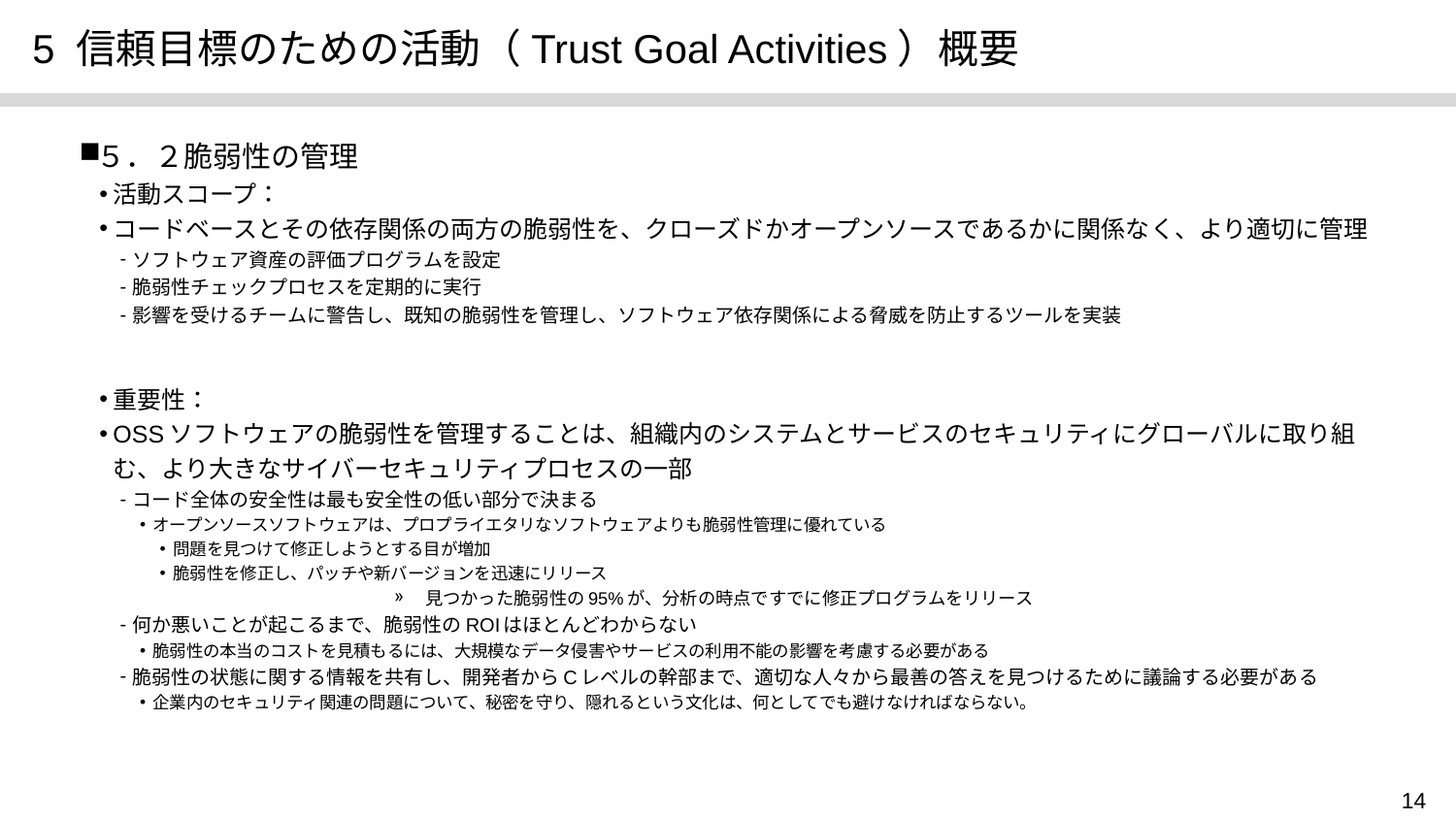

# 5 信頼目標のための活動（Trust Goal Activities）概要
５．２脆弱性の管理
活動スコープ：
コードベースとその依存関係の両方の脆弱性を、クローズドかオープンソースであるかに関係なく、より適切に管理
ソフトウェア資産の評価プログラムを設定
脆弱性チェックプロセスを定期的に実行
影響を受けるチームに警告し、既知の脆弱性を管理し、ソフトウェア依存関係による脅威を防止するツールを実装

重要性：
OSSソフトウェアの脆弱性を管理することは、組織内のシステムとサービスのセキュリティにグローバルに取り組む、より大きなサイバーセキュリティプロセスの一部
コード全体の安全性は最も安全性の低い部分で決まる
オープンソースソフトウェアは、プロプライエタリなソフトウェアよりも脆弱性管理に優れている
問題を見つけて修正しようとする目が増加
脆弱性を修正し、パッチや新バージョンを迅速にリリース
見つかった脆弱性の95%が、分析の時点ですでに修正プログラムをリリース
何か悪いことが起こるまで、脆弱性のROIはほとんどわからない
脆弱性の本当のコストを見積もるには、大規模なデータ侵害やサービスの利用不能の影響を考慮する必要がある
脆弱性の状態に関する情報を共有し、開発者からCレベルの幹部まで、適切な人々から最善の答えを見つけるために議論する必要がある
企業内のセキュリティ関連の問題について、秘密を守り、隠れるという文化は、何としてでも避けなければならない。